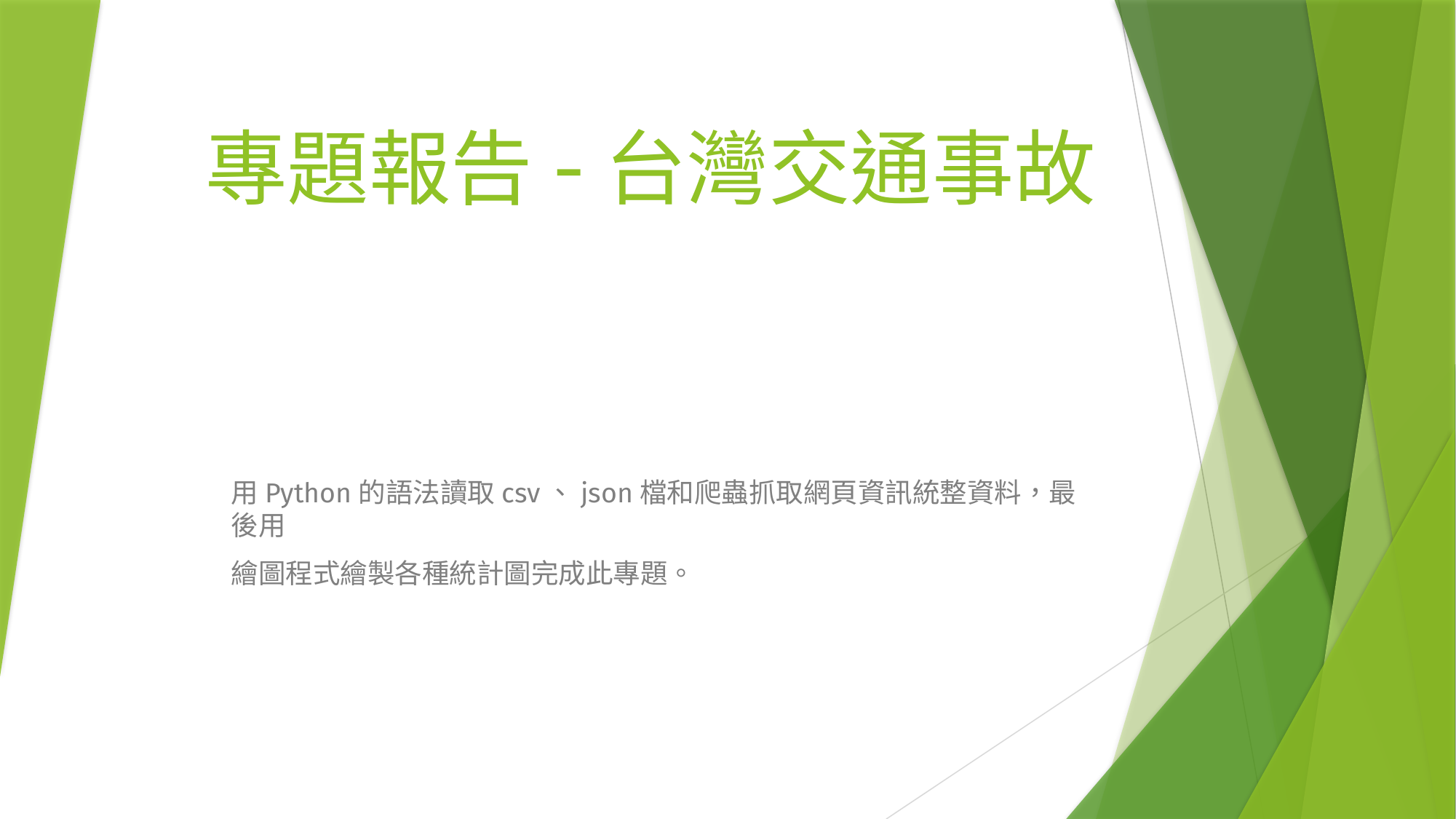

# 專題報告-台灣交通事故
用Python的語法讀取csv、json檔和爬蟲抓取網頁資訊統整資料，最後用
繪圖程式繪製各種統計圖完成此專題。